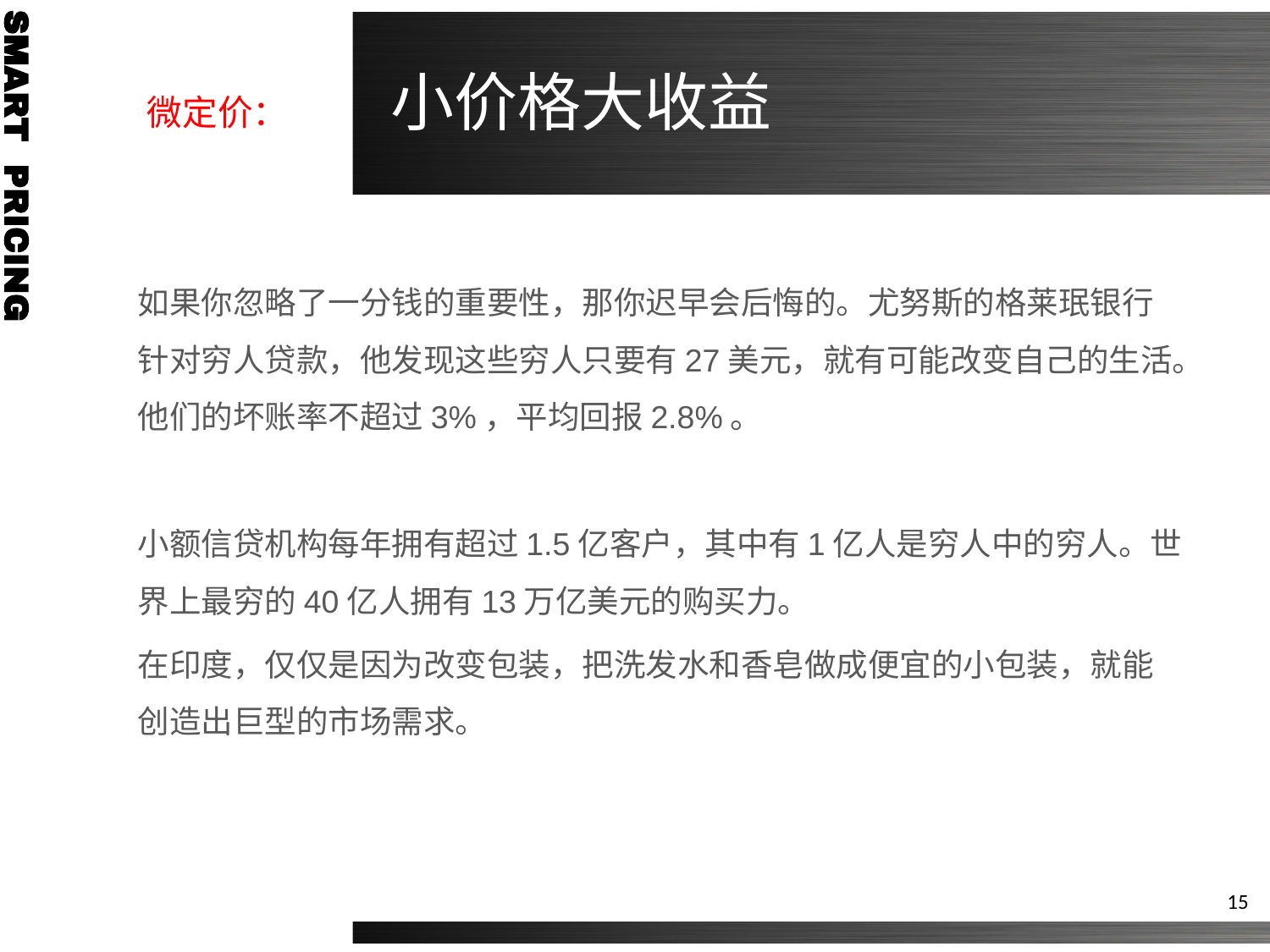

# 微定价：             小价格大收益
如果你忽略了一分钱的重要性，那你迟早会后悔的。尤努斯的格莱珉银行针对穷人贷款，他发现这些穷人只要有27美元，就有可能改变自己的生活。他们的坏账率不超过3%，平均回报2.8%。

小额信贷机构每年拥有超过1.5亿客户，其中有1亿人是穷人中的穷人。世界上最穷的40亿人拥有13万亿美元的购买力。
在印度，仅仅是因为改变包装，把洗发水和香皂做成便宜的小包装，就能创造出巨型的市场需求。